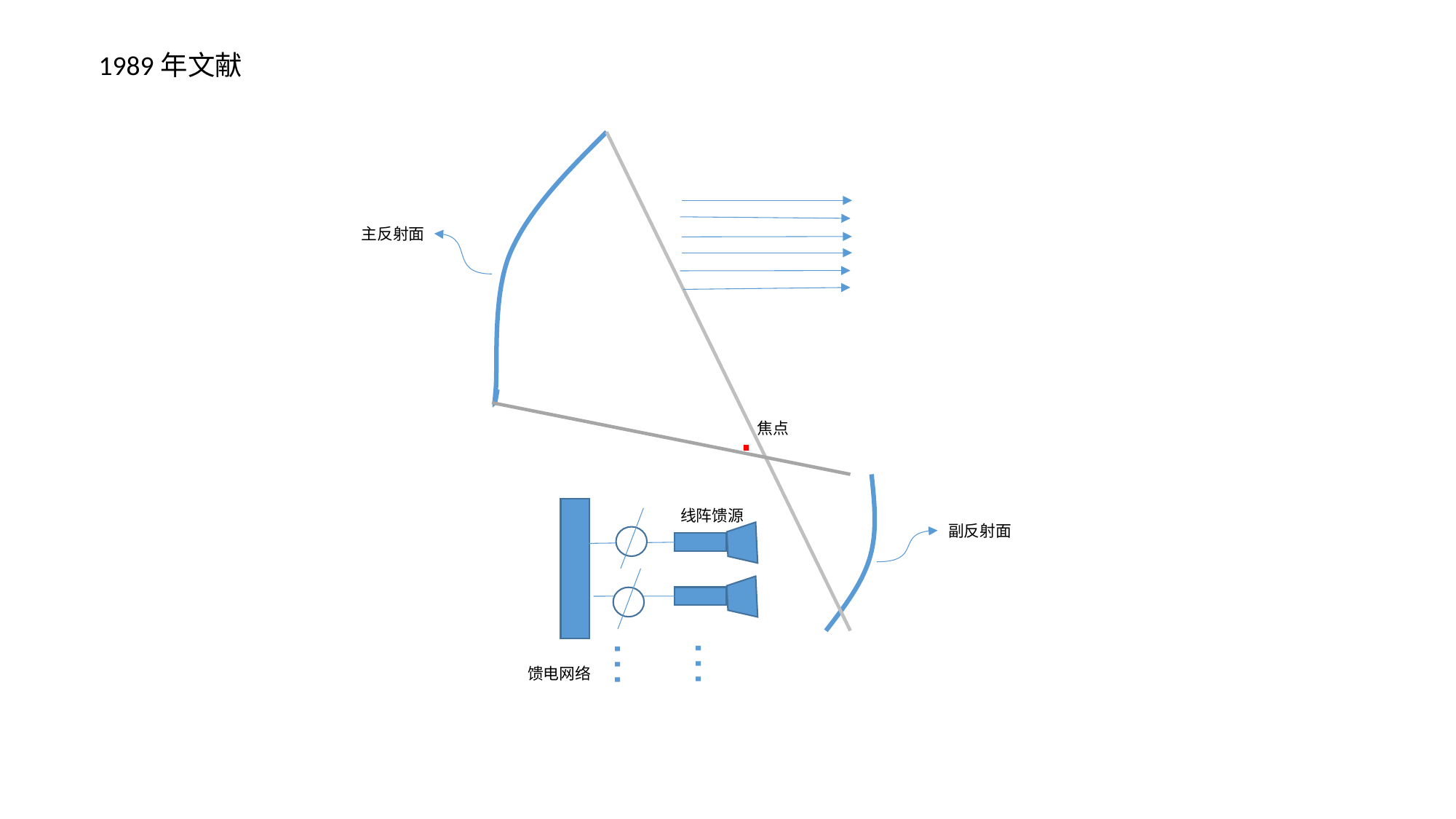

1989年文献

主反射面
.
焦点

线阵馈源
副反射面

…
…
馈电网络